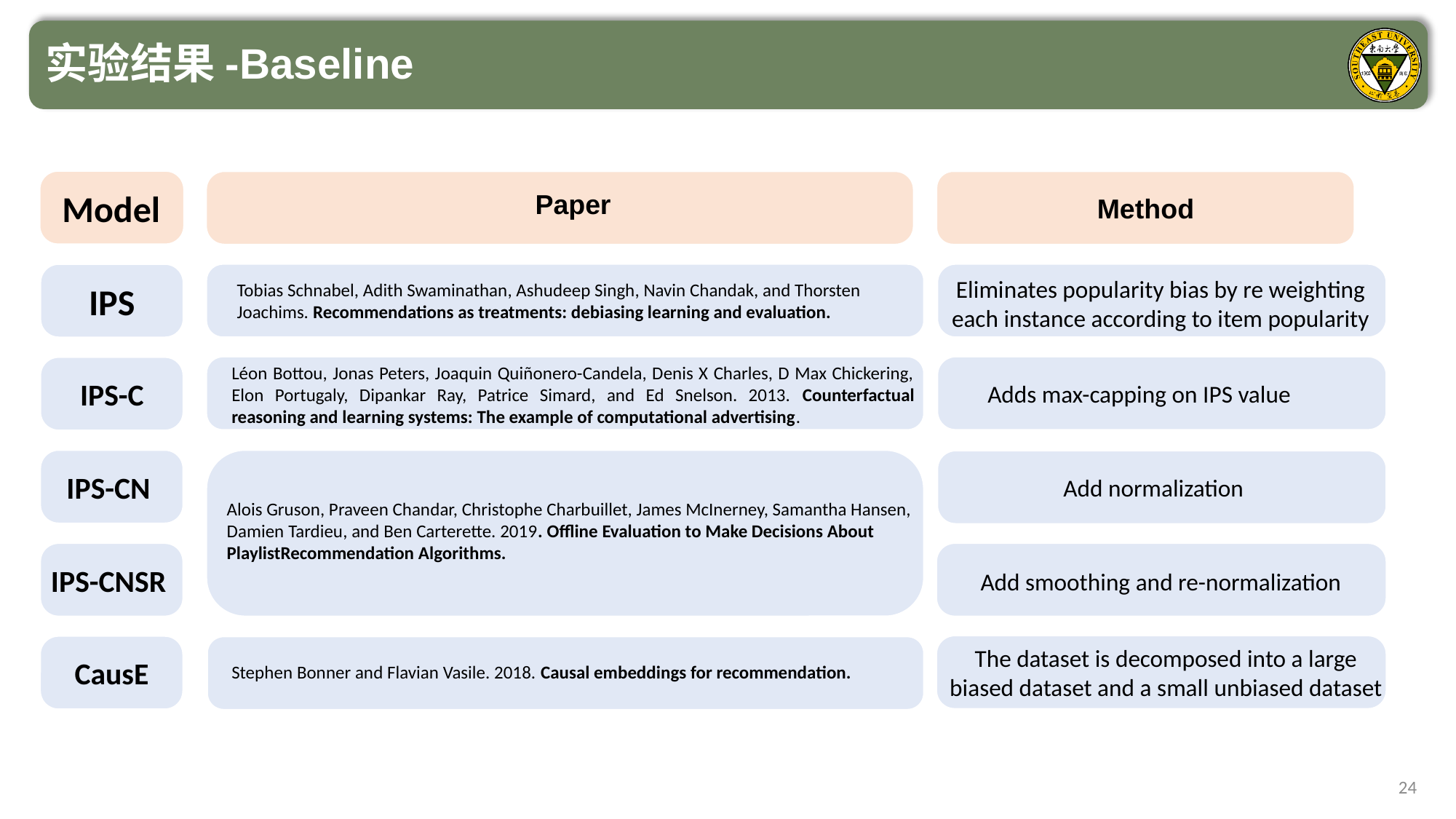

实验结果-Baseline
Paper

Model

Method

IPS
Eliminates popularity bias by re weighting each instance according to item popularity
Tobias Schnabel, Adith Swaminathan, Ashudeep Singh, Navin Chandak, and Thorsten Joachims. Recommendations as treatments: debiasing learning and evaluation.

 Adds max-capping on IPS value

IPS-C
Léon Bottou, Jonas Peters, Joaquin Quiñonero-Candela, Denis X Charles, D Max Chickering, Elon Portugaly, Dipankar Ray, Patrice Simard, and Ed Snelson. 2013. Counterfactual reasoning and learning systems: The example of computational advertising.
IPS-CN

Add normalization
Alois Gruson, Praveen Chandar, Christophe Charbuillet, James McInerney, Samantha Hansen, Damien Tardieu, and Ben Carterette. 2019. Offline Evaluation to Make Decisions About PlaylistRecommendation Algorithms.

IPS-CNSR

Add smoothing and re-normalization

The dataset is decomposed into a large biased dataset and a small unbiased dataset

CausE

Stephen Bonner and Flavian Vasile. 2018. Causal embeddings for recommendation.
24